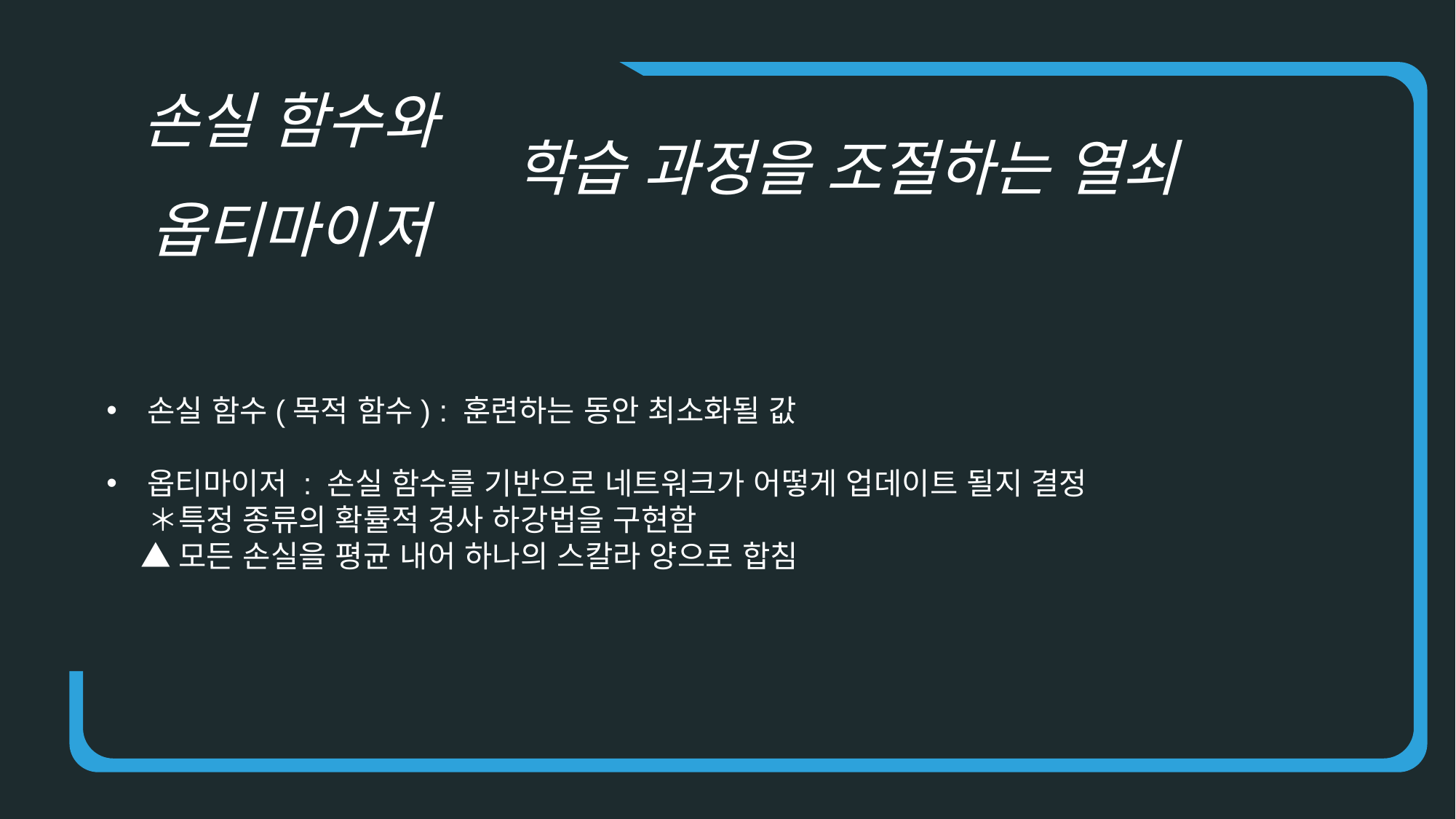

손실 함수와
옵티마이저

학습 과정을 조절하는 열쇠
손실 함수(목적 함수) : 훈련하는 동안 최소화될 값

옵티마이저 : 손실 함수를 기반으로 네트워크가 어떻게 업데이트 될지 결정
    ＊특정 종류의 확률적 경사 하강법을 구현함
    ▲모든 손실을 평균 내어 하나의 스칼라 양으로 합침